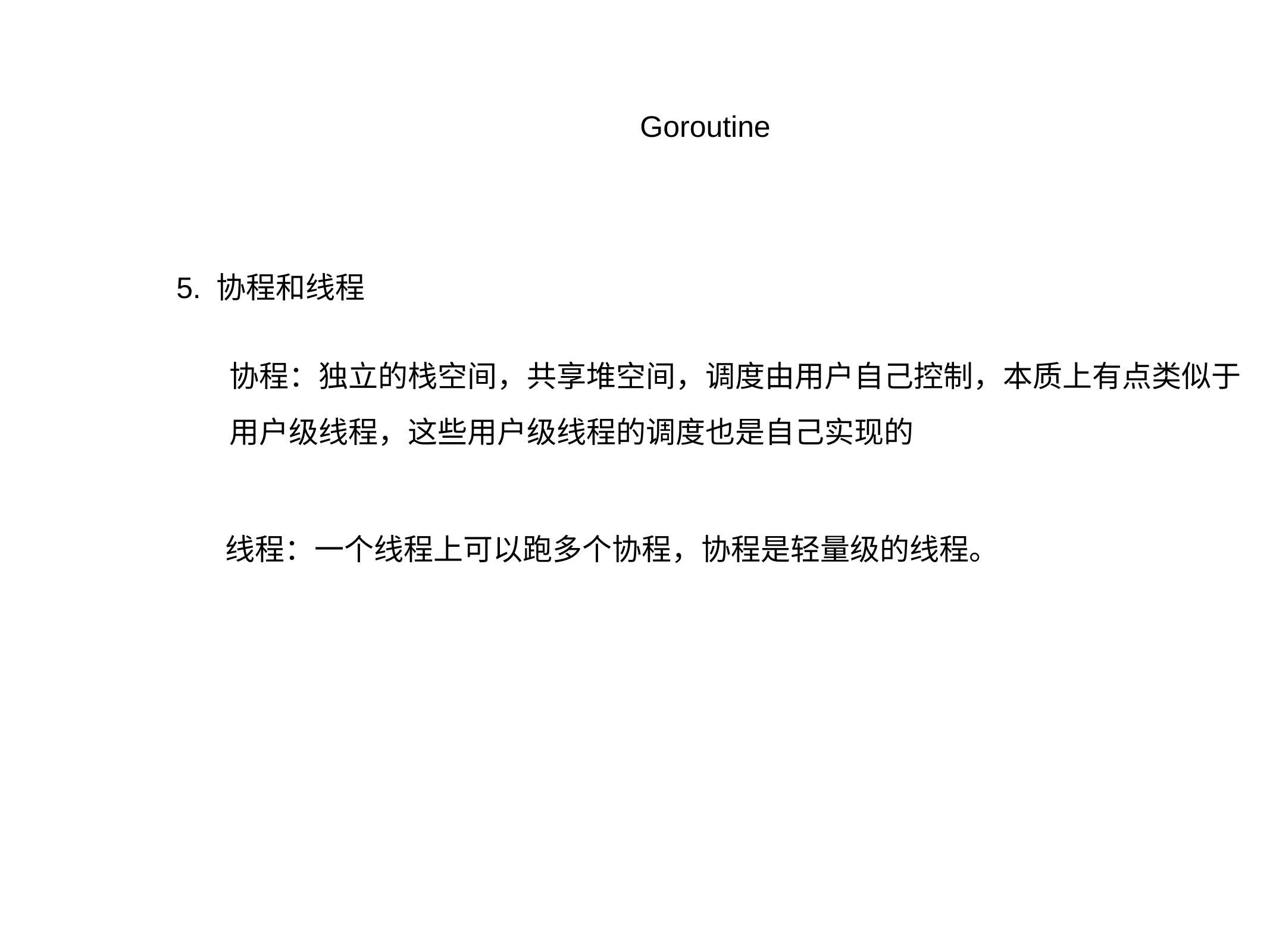

Goroutine
5. 协程和线程
协程：独立的栈空间，共享堆空间，调度由用户自己控制，本质上有点类似于
用户级线程，这些用户级线程的调度也是自己实现的
线程：一个线程上可以跑多个协程，协程是轻量级的线程。